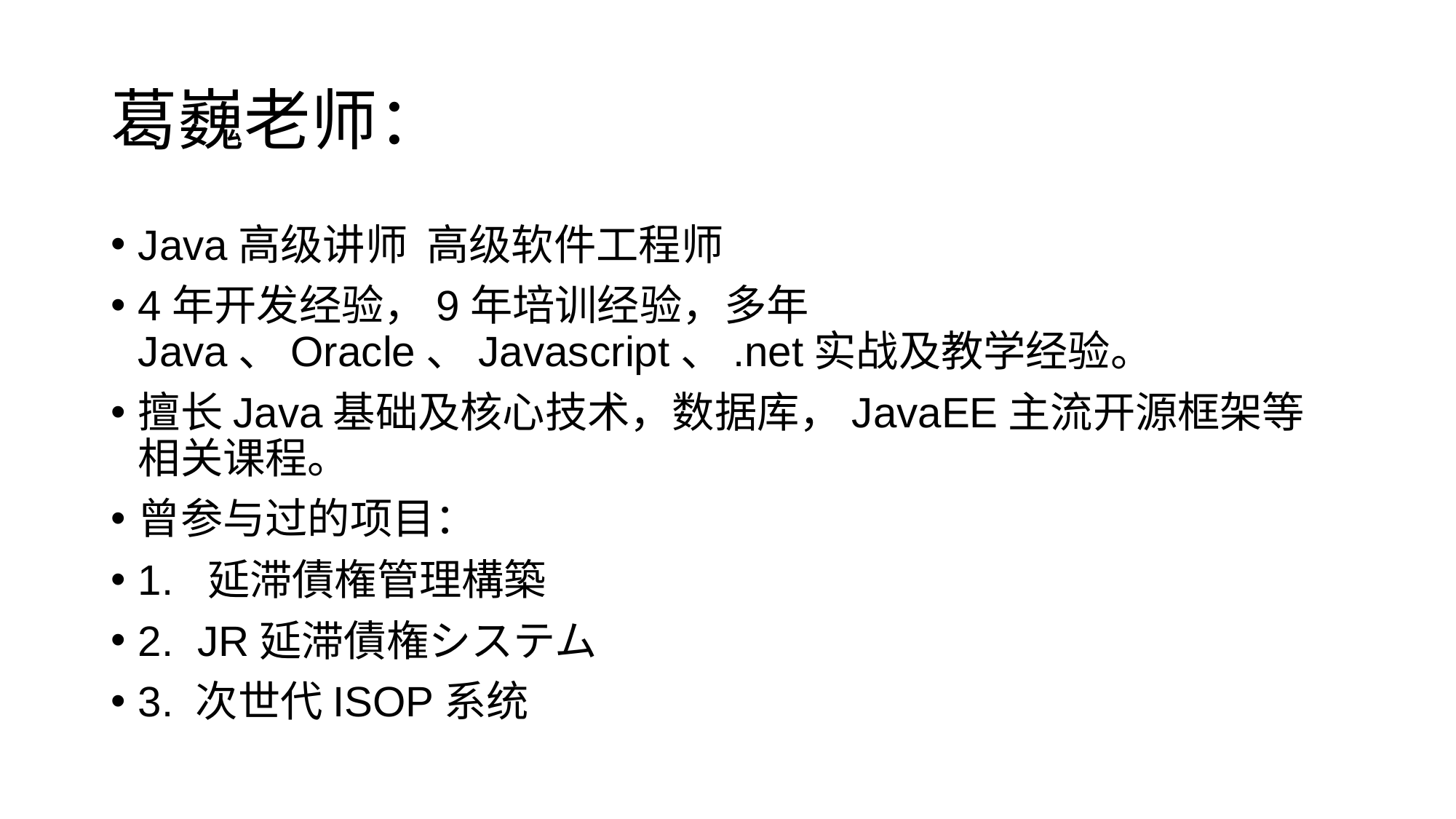

# 葛巍老师：
Java高级讲师  高级软件工程师
4年开发经验，9年培训经验，多年Java、Oracle、Javascript、.net实战及教学经验。
擅长Java基础及核心技术，数据库，JavaEE主流开源框架等相关课程。
曾参与过的项目：
1.  延滞債権管理構築
2.  JR延滞債権システム
3. 次世代ISOP系统